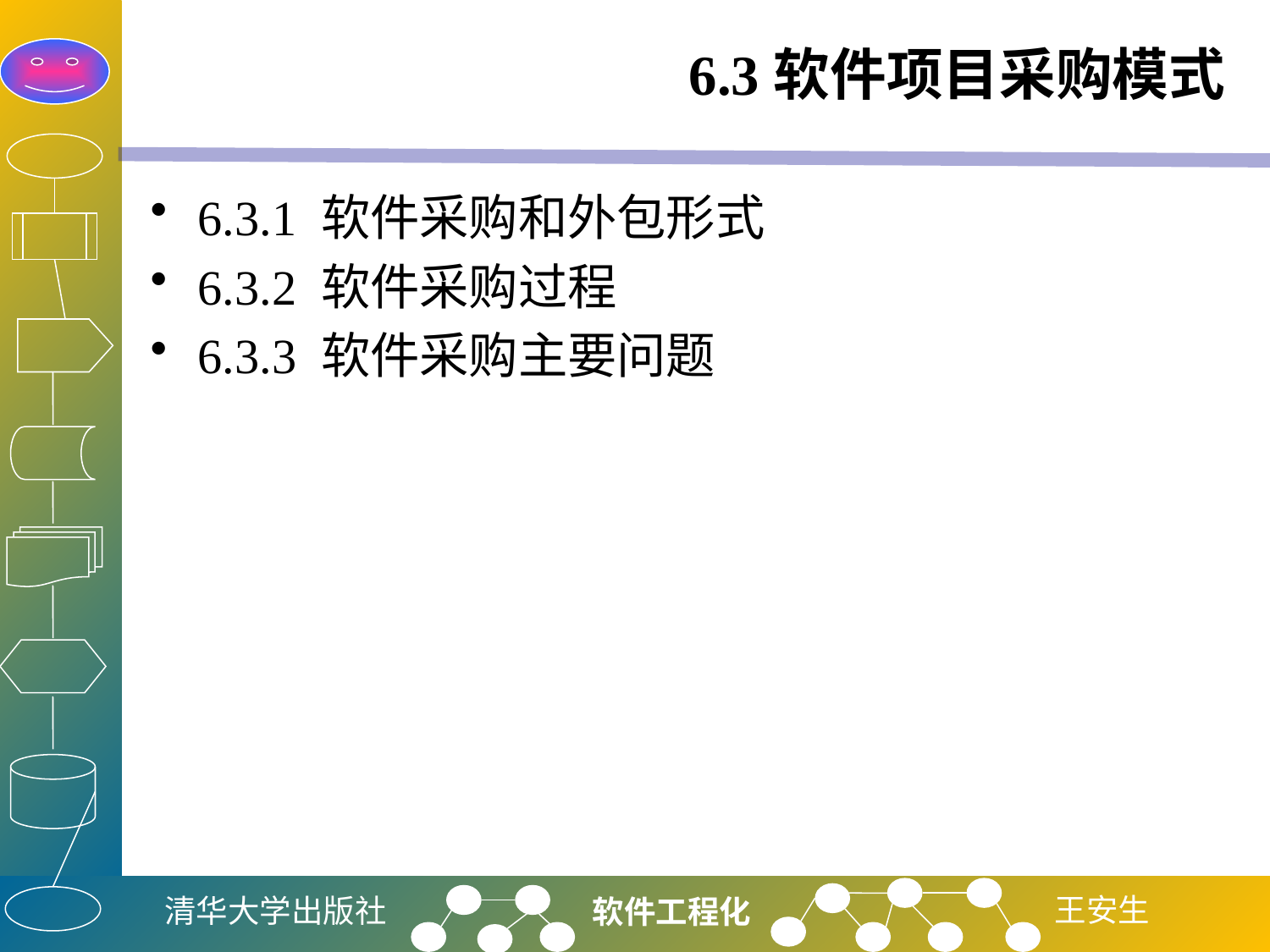

# 6.3软件项目采购模式
6.3.1 软件采购和外包形式
6.3.2 软件采购过程
6.3.3 软件采购主要问题